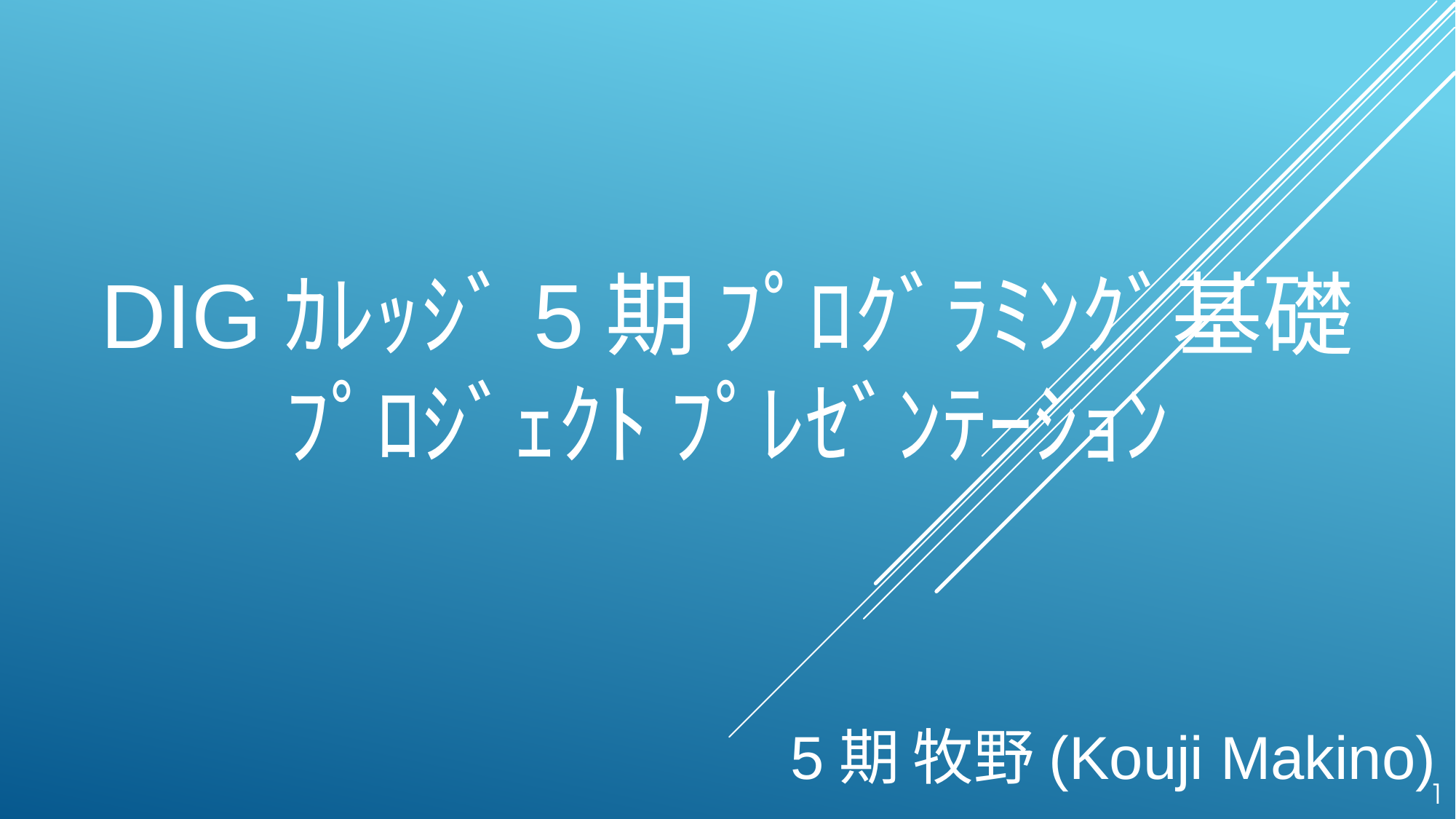

DIGｶﾚｯｼﾞ5期 ﾌﾟﾛｸﾞﾗﾐﾝｸﾞ基礎
ﾌﾟﾛｼﾞｪｸﾄ ﾌﾟﾚｾﾞﾝﾃｰｼｮﾝ
5期 牧野(Kouji Makino)
1